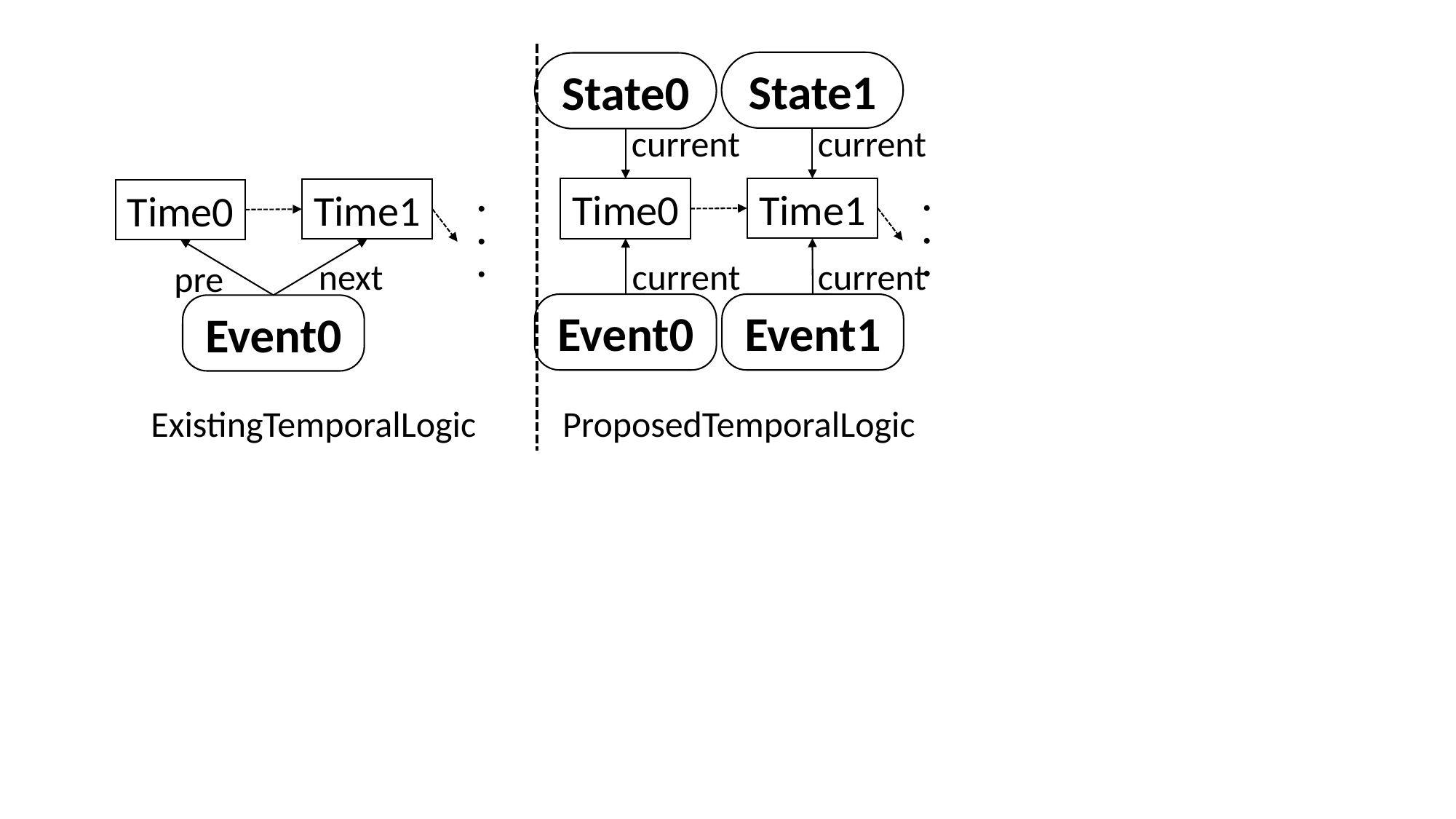

State1
State0
current
current
Time1
Time0
Time1
Time0
・・・
・・・
current
next
current
pre
Event0
Event1
Event0
ExistingTemporalLogic
ProposedTemporalLogic